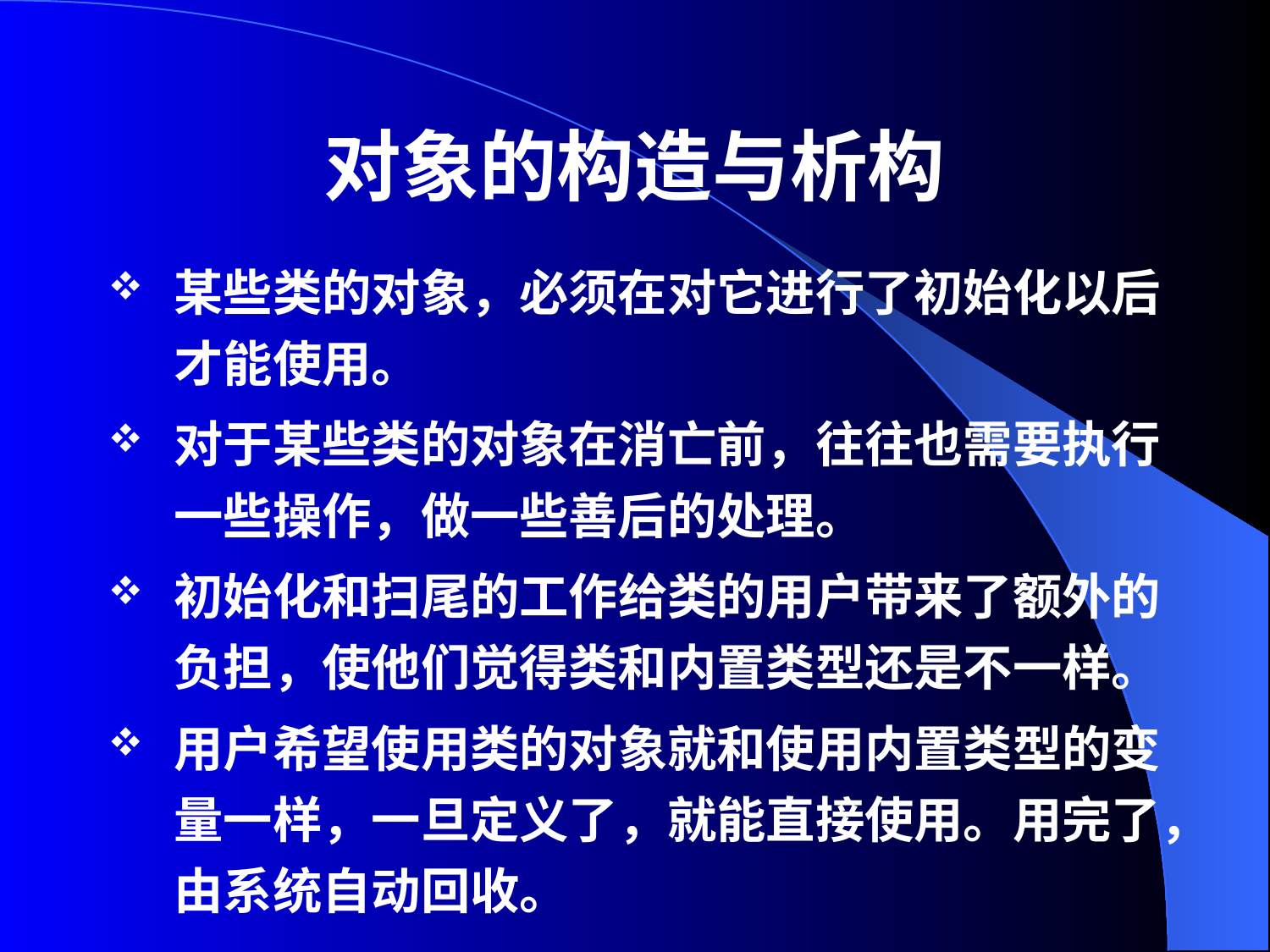

# 对象的构造与析构
某些类的对象，必须在对它进行了初始化以后才能使用。
对于某些类的对象在消亡前，往往也需要执行一些操作，做一些善后的处理。
初始化和扫尾的工作给类的用户带来了额外的负担，使他们觉得类和内置类型还是不一样。
用户希望使用类的对象就和使用内置类型的变量一样，一旦定义了，就能直接使用。用完了，由系统自动回收。